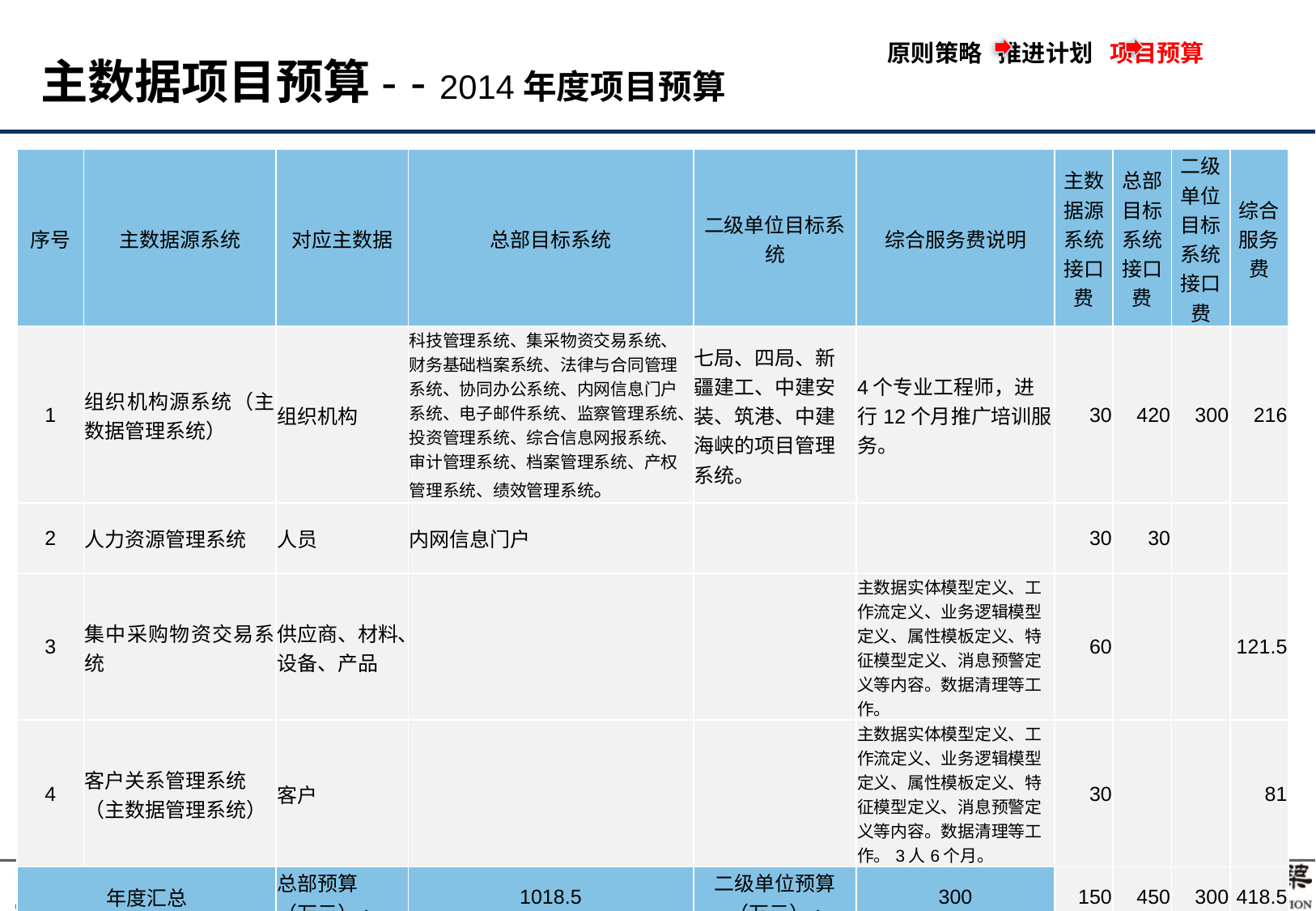

原则策略   推进计划   项目预算

# 主数据项目预算- - 2014年度项目预算
| 序号 | 主数据源系统 | 对应主数据 | 总部目标系统 | 二级单位目标系统 | 综合服务费说明 | 主数据源系统接口费 | 总部目标系统接口费 | 二级单位目标系统接口费 | 综合服务费 |
| --- | --- | --- | --- | --- | --- | --- | --- | --- | --- |
| 1 | 组织机构源系统（主数据管理系统） | 组织机构 | 科技管理系统、集采物资交易系统、财务基础档案系统、法律与合同管理系统、协同办公系统、内网信息门户系统、电子邮件系统、监察管理系统、投资管理系统、综合信息网报系统、审计管理系统、档案管理系统、产权管理系统、绩效管理系统。 | 七局、四局、新疆建工、中建安装、筑港、中建海峡的项目管理系统。 | 4个专业工程师，进行12个月推广培训服务。 | 30 | 420 | 300 | 216 |
| 2 | 人力资源管理系统 | 人员 | 内网信息门户 |  |  | 30 | 30 |  |  |
| 3 | 集中采购物资交易系统 | 供应商、材料、设备、产品 |  |  | 主数据实体模型定义、工作流定义、业务逻辑模型定义、属性模板定义、特征模型定义、消息预警定义等内容。数据清理等工作。 | 60 |  |  | 121.5 |
| 4 | 客户关系管理系统（主数据管理系统） | 客户 |  |  | 主数据实体模型定义、工作流定义、业务逻辑模型定义、属性模板定义、特征模型定义、消息预警定义等内容。数据清理等工作。3人6个月。 | 30 |  |  | 81 |
| 年度汇总 |  | 总部预算 （万元）: | 1018.5 | 二级单位预算 （万元）: | 300 | 150 | 450 | 300 | 418.5 |